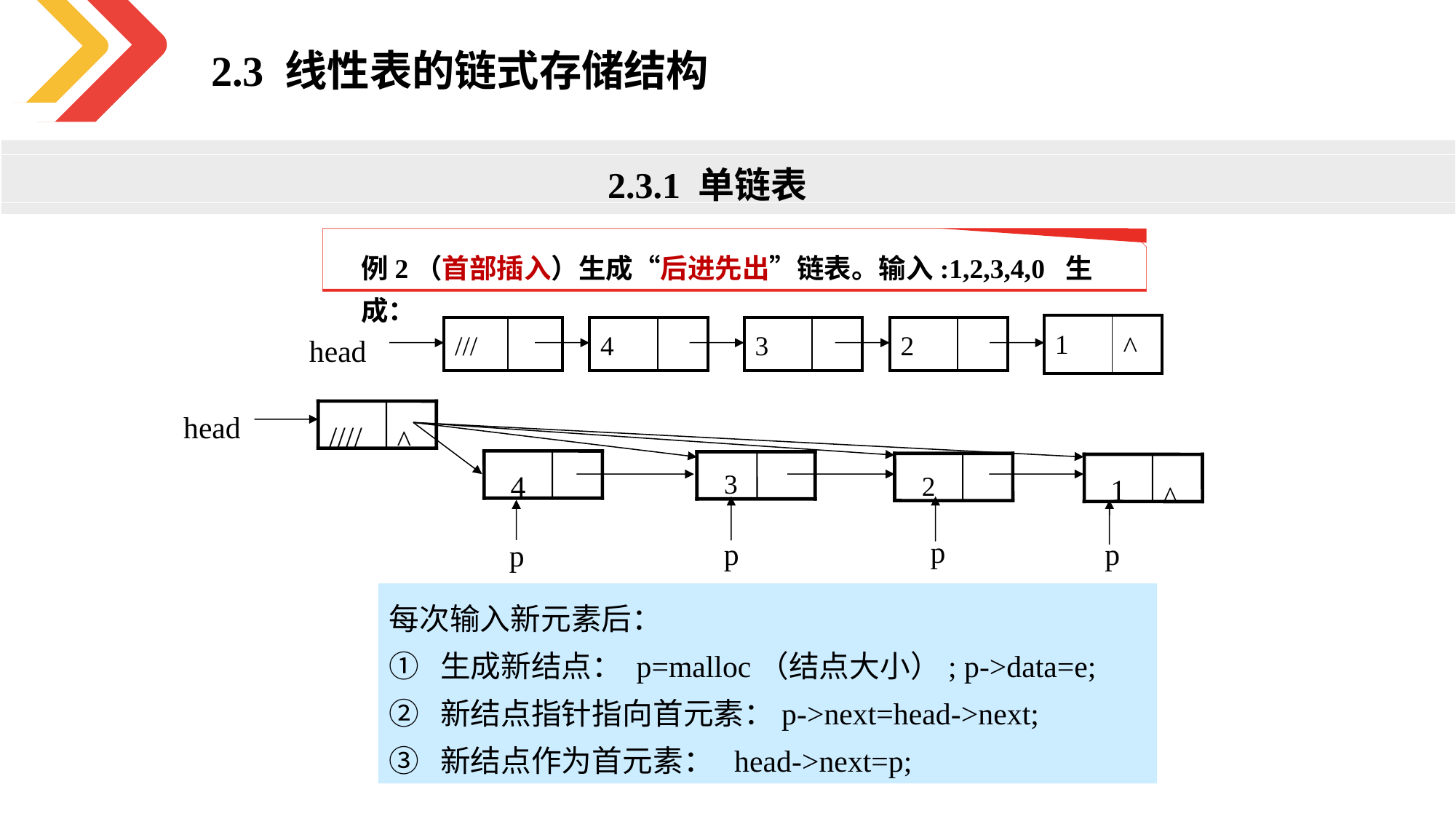

2.3 线性表的链式存储结构

2.3.1 单链表

例2（首部插入）生成“后进先出”链表。输入:1,2,3,4,0  生成：
head
| 1 | ^ |
| --- | --- |
| /// |  |
| --- | --- |
| 4 |  |
| --- | --- |
| 3 |  |
| --- | --- |
| 2 |  |
| --- | --- |

head
////

^

3

4

2

1

^

p

p

p

p

每次输入新元素后：
①  生成新结点： p=malloc（结点大小）; p->data=e;
②  新结点指针指向首元素：p->next=head->next;
③  新结点作为首元素：  head->next=p;